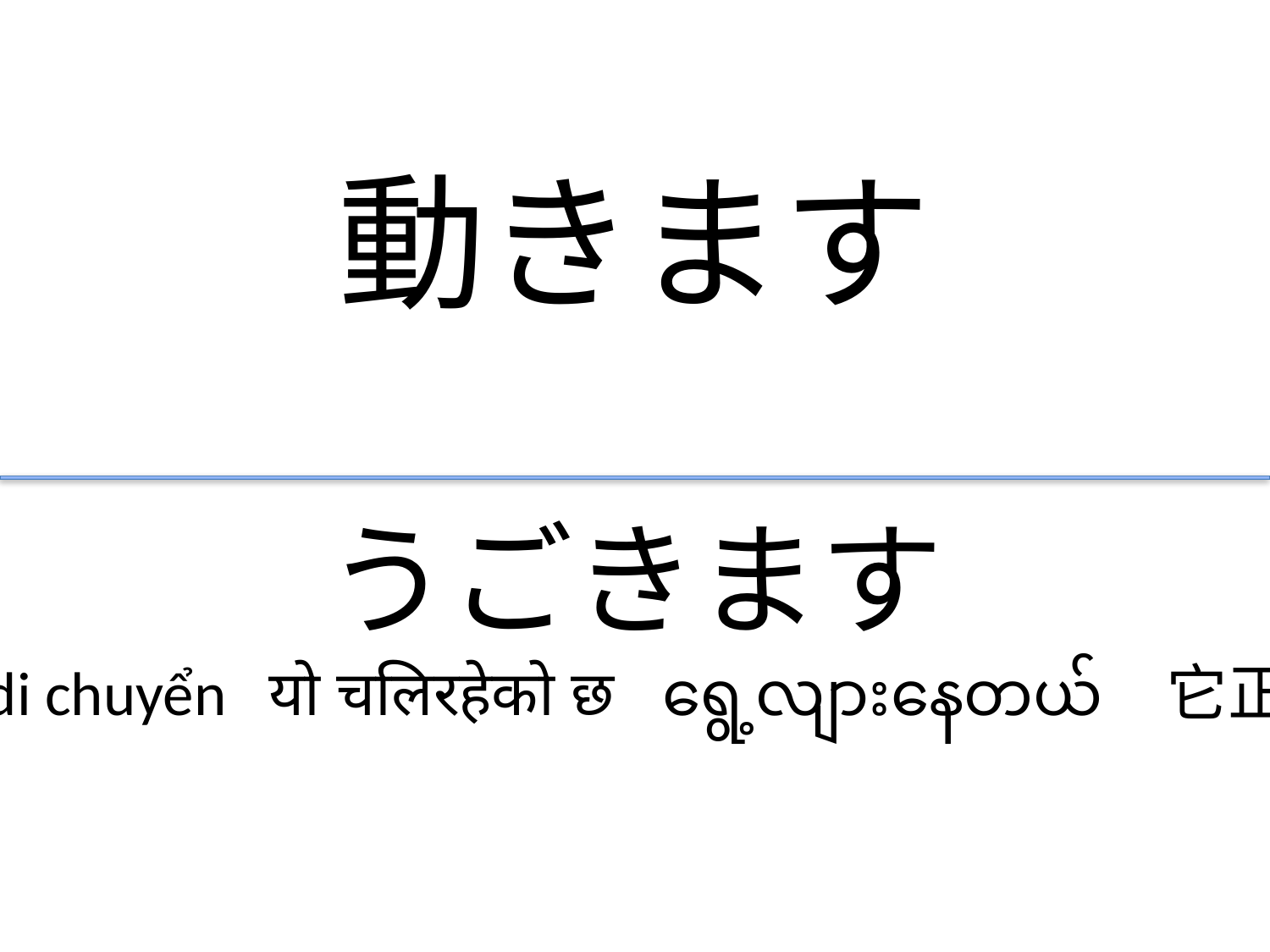

動きます

うごきます
It's moving   Nó đang di chuyển   यो चलिरहेको छ   ရွေ့လျားနေတယ်   它正在移动   它正在移動